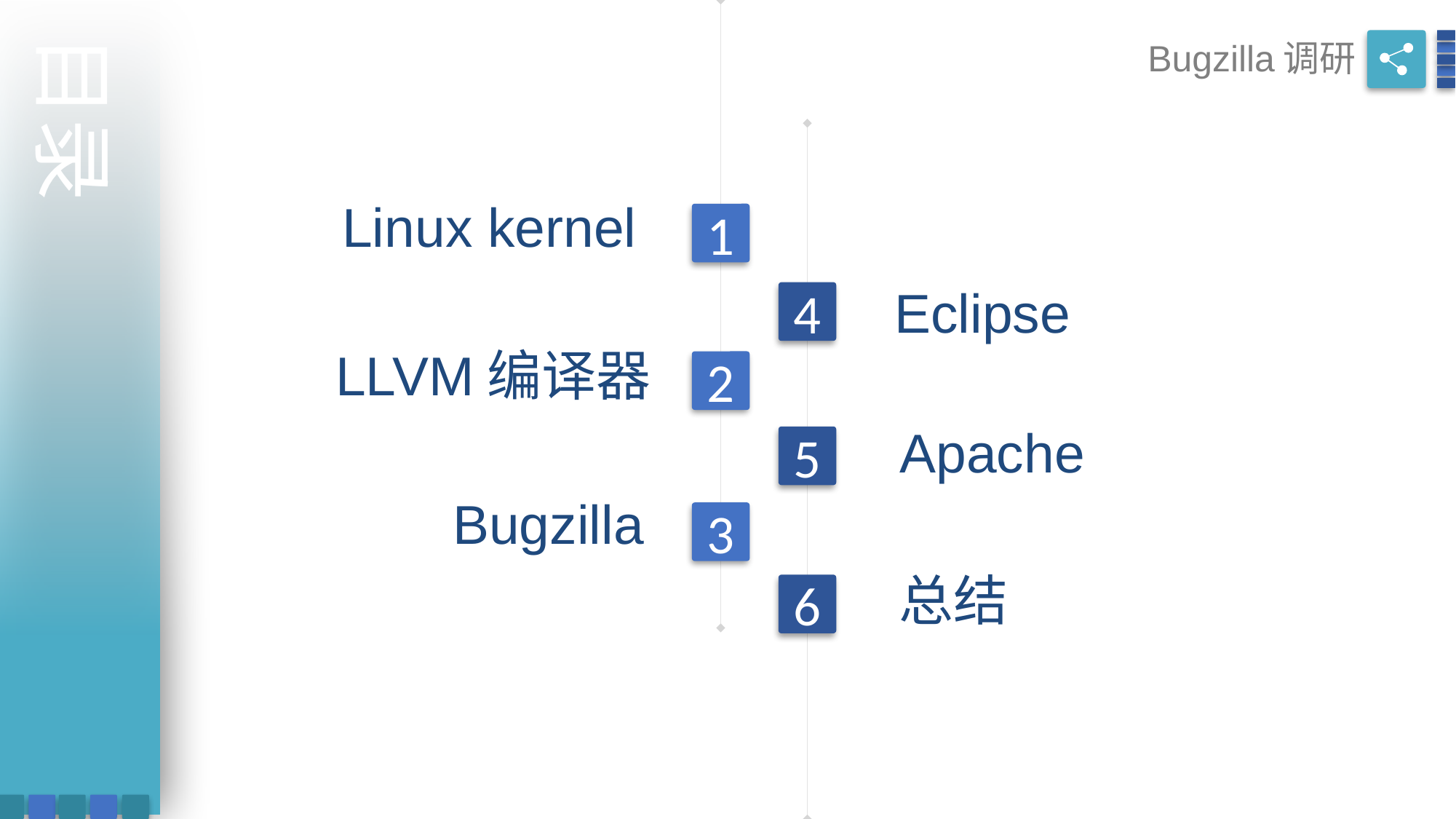

目录
Bugzilla调研

Linux kernel
1
Eclipse
4

LLVM编译器
2
Apache
5
Bugzilla
3
总结
6